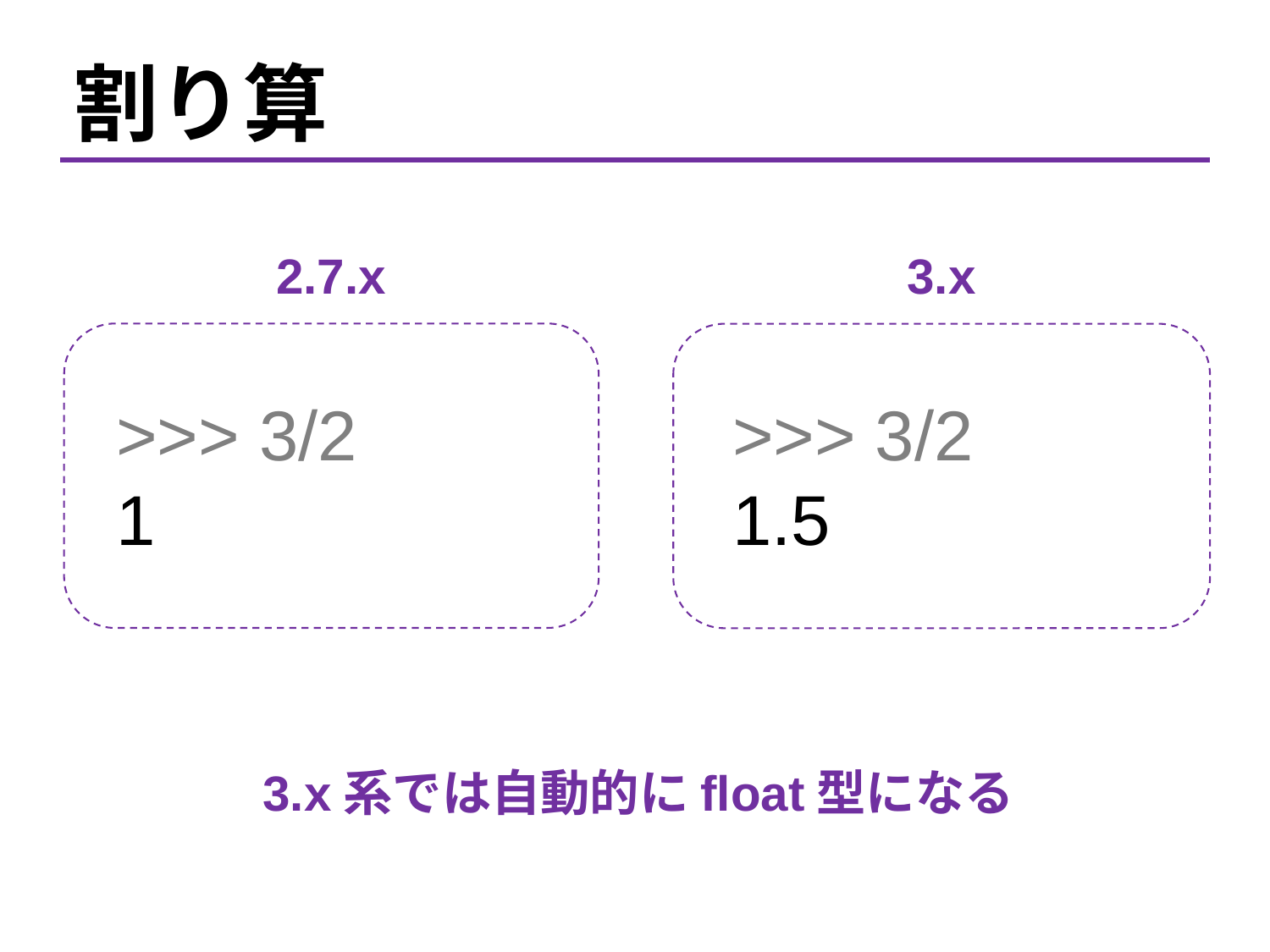

割り算
2.7.x
3.x

>>> 3/2
1
>>> 3/2
1.5
3.x系では自動的にfloat型になる